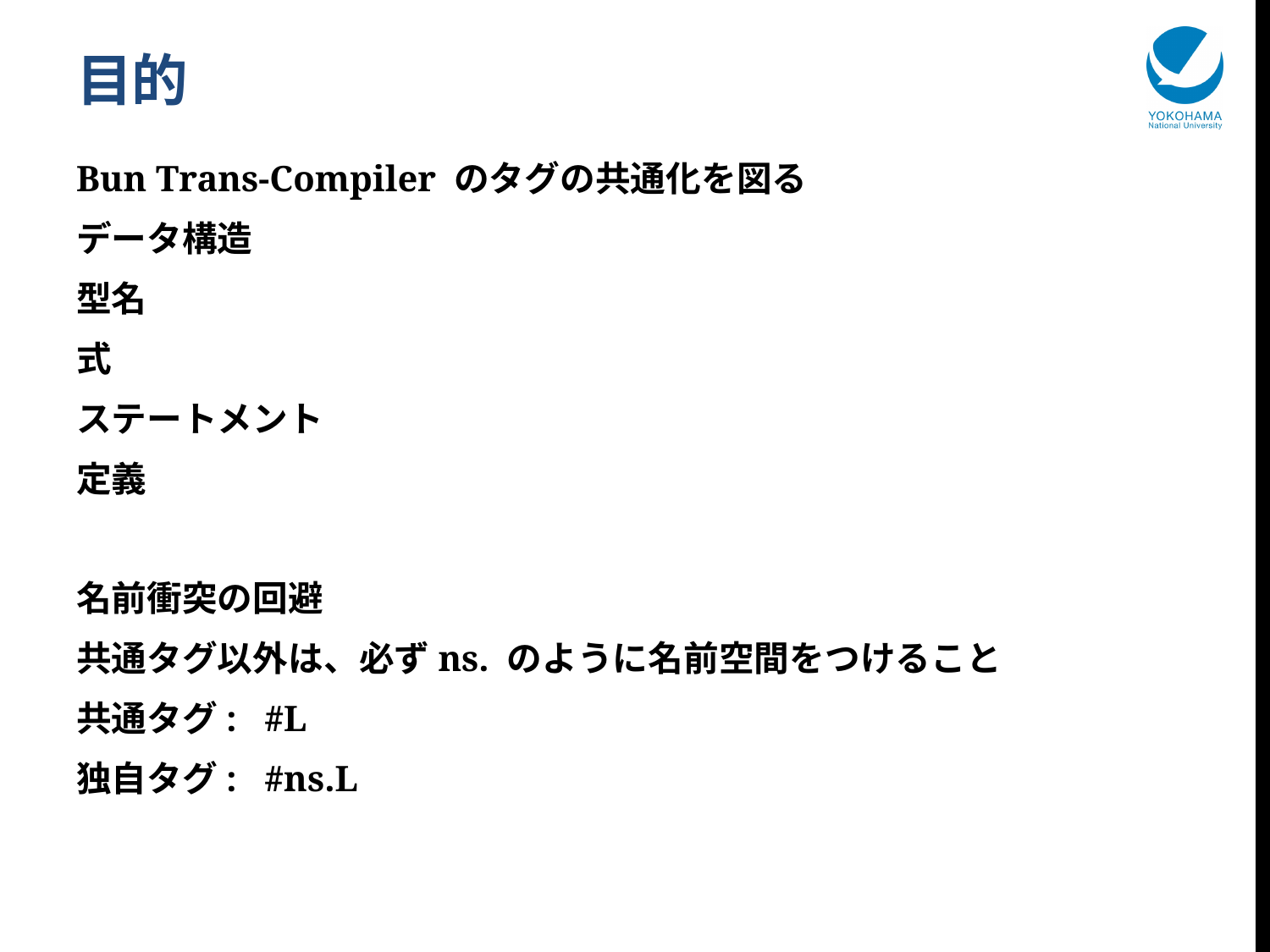

# 目的
Bun Trans-Compiler のタグの共通化を図る
データ構造
型名
式
ステートメント
定義

名前衝突の回避
共通タグ以外は、必ずns. のように名前空間をつけること
共通タグ:   #L
独自タグ:   #ns.L